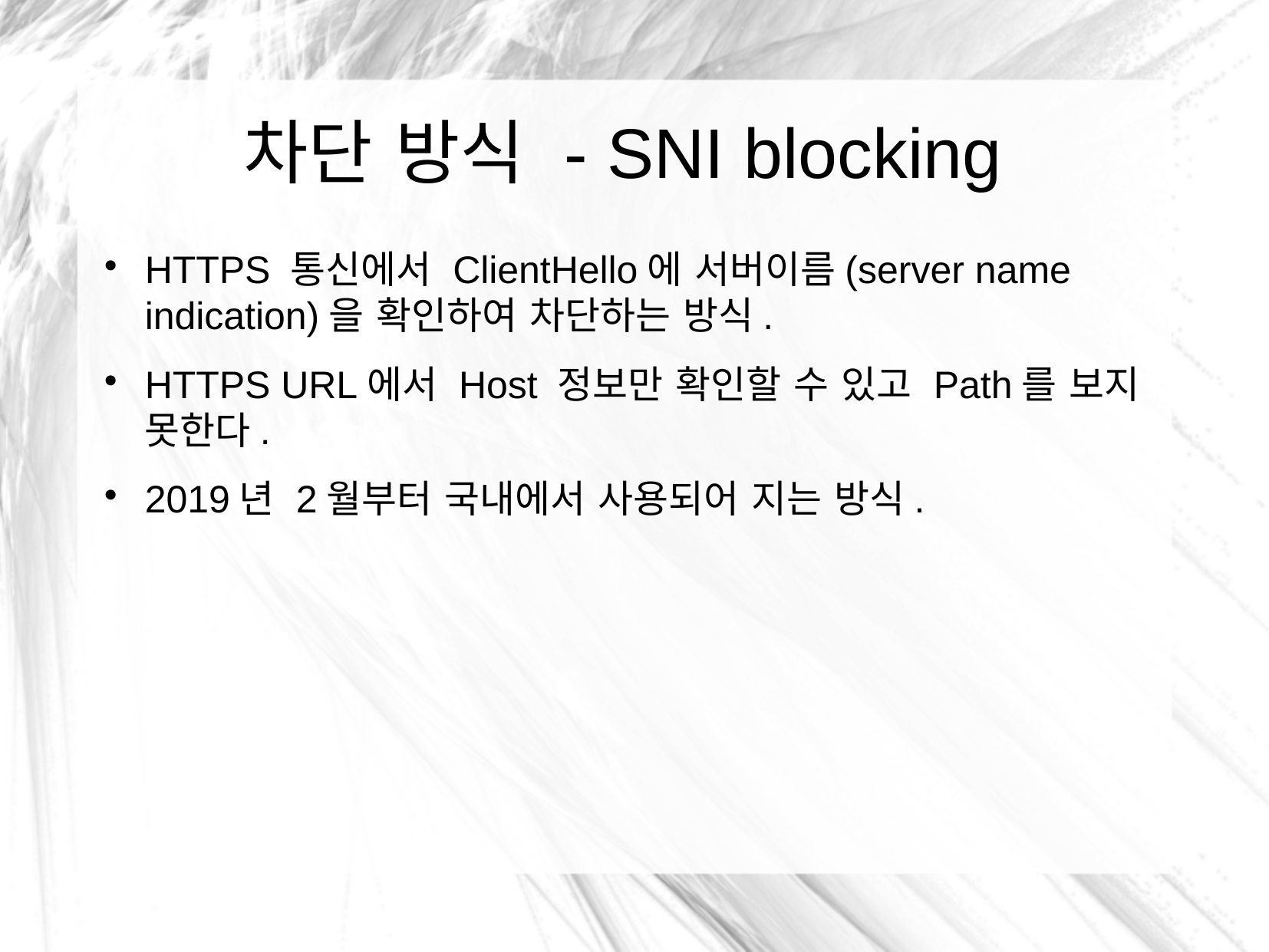

차단 방식 - SNI blocking
HTTPS 통신에서 ClientHello에 서버이름(server name indication)을 확인하여 차단하는 방식.
HTTPS URL에서 Host 정보만 확인할 수 있고 Path를 보지 못한다.
2019년 2월부터 국내에서 사용되어 지는 방식.